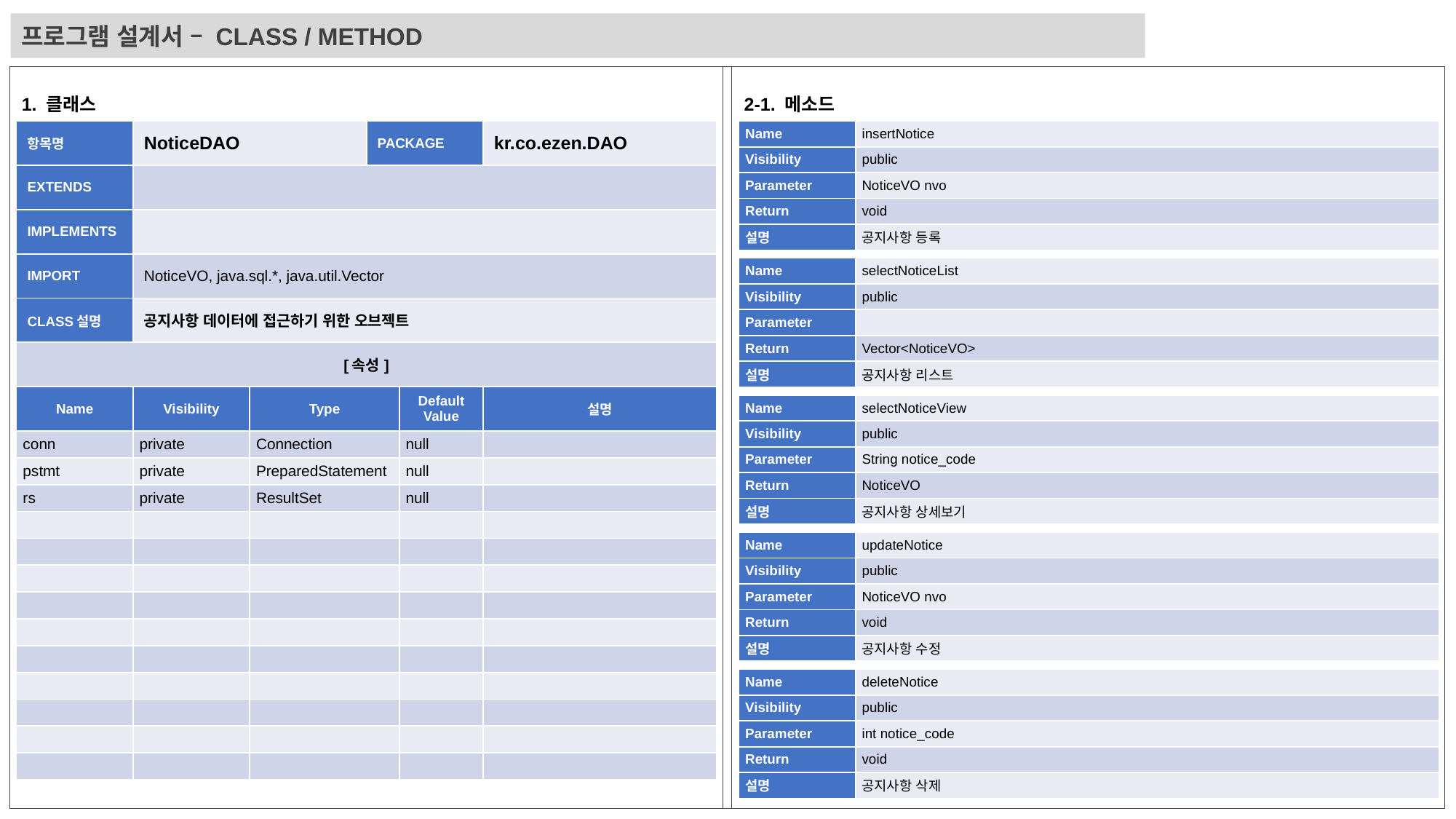

프로그램 설계서 – CLASS / METHOD

1. 클래스
2-1. 메소드
| 항목명 | NoticeDAO |  | PACKAGE |  | kr.co.ezen.DAO |
| --- | --- | --- | --- | --- | --- |
| EXTENDS |  |  |  |  |  |
| IMPLEMENTS |  |  |  |  |  |
| IMPORT | NoticeVO, java.sql.\*, java.util.Vector |  |  |  |  |
| CLASS설명 | 공지사항 데이터에 접근하기 위한 오브젝트 |  |  |  |  |
| [속성] |  |  |  |  |  |
| Name | Visibility | Type | Default Value | Default Value | 설명 |
| conn | private | Connection | null | null |  |
| pstmt | private | PreparedStatement | null | null |  |
| rs | private | ResultSet | Null | null |  |
|  |  |  |  |  |  |
|  |  |  |  |  |  |
|  |  |  |  |  |  |
|  |  |  |  |  |  |
|  |  |  |  |  |  |
|  |  |  |  |  |  |
|  |  |  |  |  |  |
|  |  |  |  |  |  |
|  |  |  |  |  |  |
|  |  |  |  |  |  |
| Name | insertNotice |
| --- | --- |
| Visibility | public |
| Parameter | NoticeVO nvo |
| Return | void |
| 설명 | 공지사항 등록 |
| Name | selectNoticeList |
| --- | --- |
| Visibility | public |
| Parameter |  |
| Return | Vector<NoticeVO> |
| 설명 | 공지사항 리스트 |
| Name | selectNoticeView |
| --- | --- |
| Visibility | public |
| Parameter | String notice\_code |
| Return | NoticeVO |
| 설명 | 공지사항 상세보기 |
| Name | updateNotice |
| --- | --- |
| Visibility | public |
| Parameter | NoticeVO nvo |
| Return | void |
| 설명 | 공지사항 수정 |
| Name | deleteNotice |
| --- | --- |
| Visibility | public |
| Parameter | int notice\_code |
| Return | void |
| 설명 | 공지사항 삭제 |